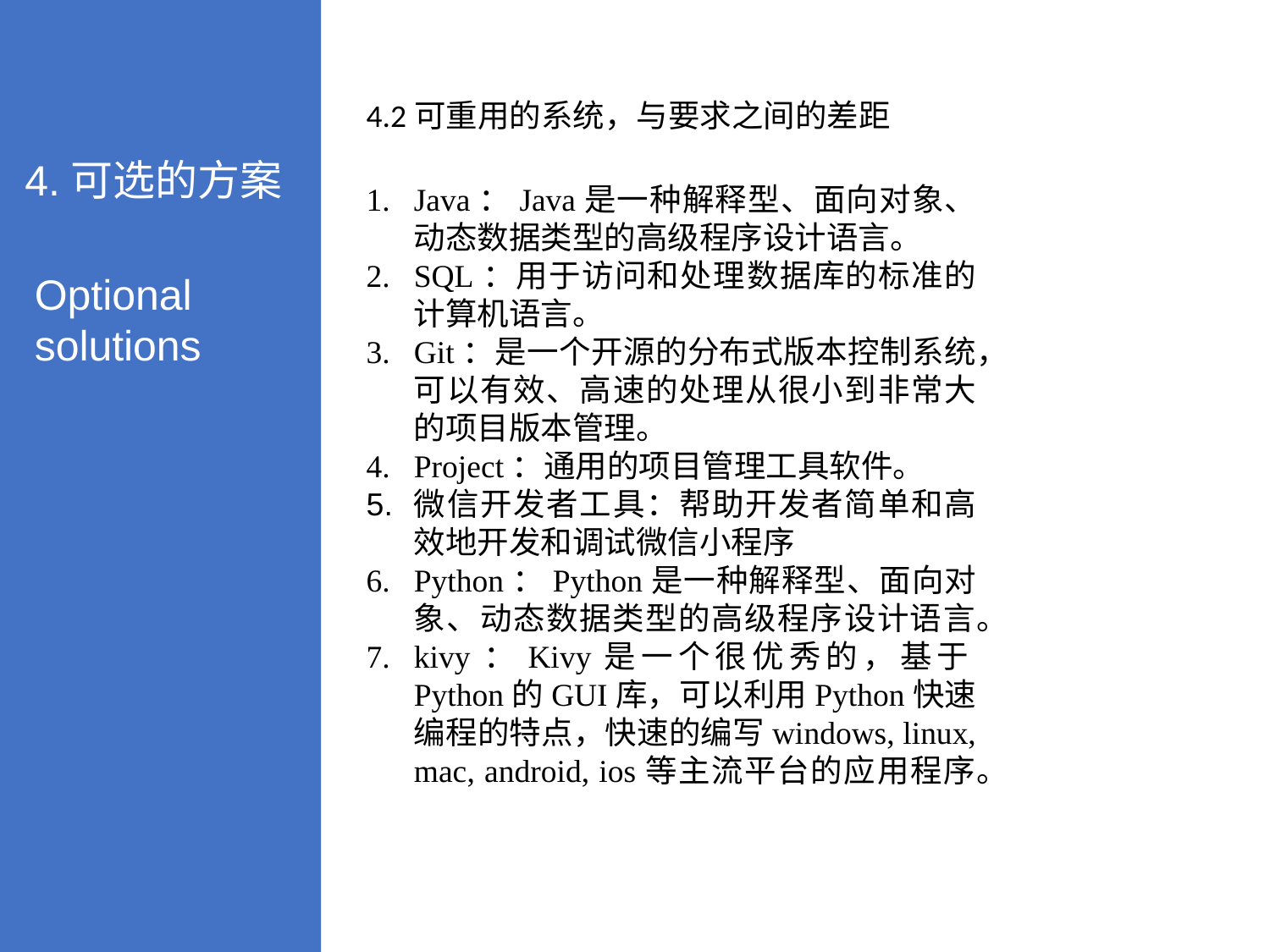

4.可选的方案
Optional solutions
4.2可重用的系统，与要求之间的差距
Java：Java是一种解释型、面向对象、动态数据类型的高级程序设计语言。
SQL：用于访问和处理数据库的标准的计算机语言。
Git：是一个开源的分布式版本控制系统，可以有效、高速的处理从很小到非常大的项目版本管理。
Project：通用的项目管理工具软件。
微信开发者工具：帮助开发者简单和高效地开发和调试微信小程序
Python：Python是一种解释型、面向对象、动态数据类型的高级程序设计语言。
kivy：Kivy是一个很优秀的，基于Python的GUI库，可以利用Python快速编程的特点，快速的编写windows, linux, mac, android, ios等主流平台的应用程序。